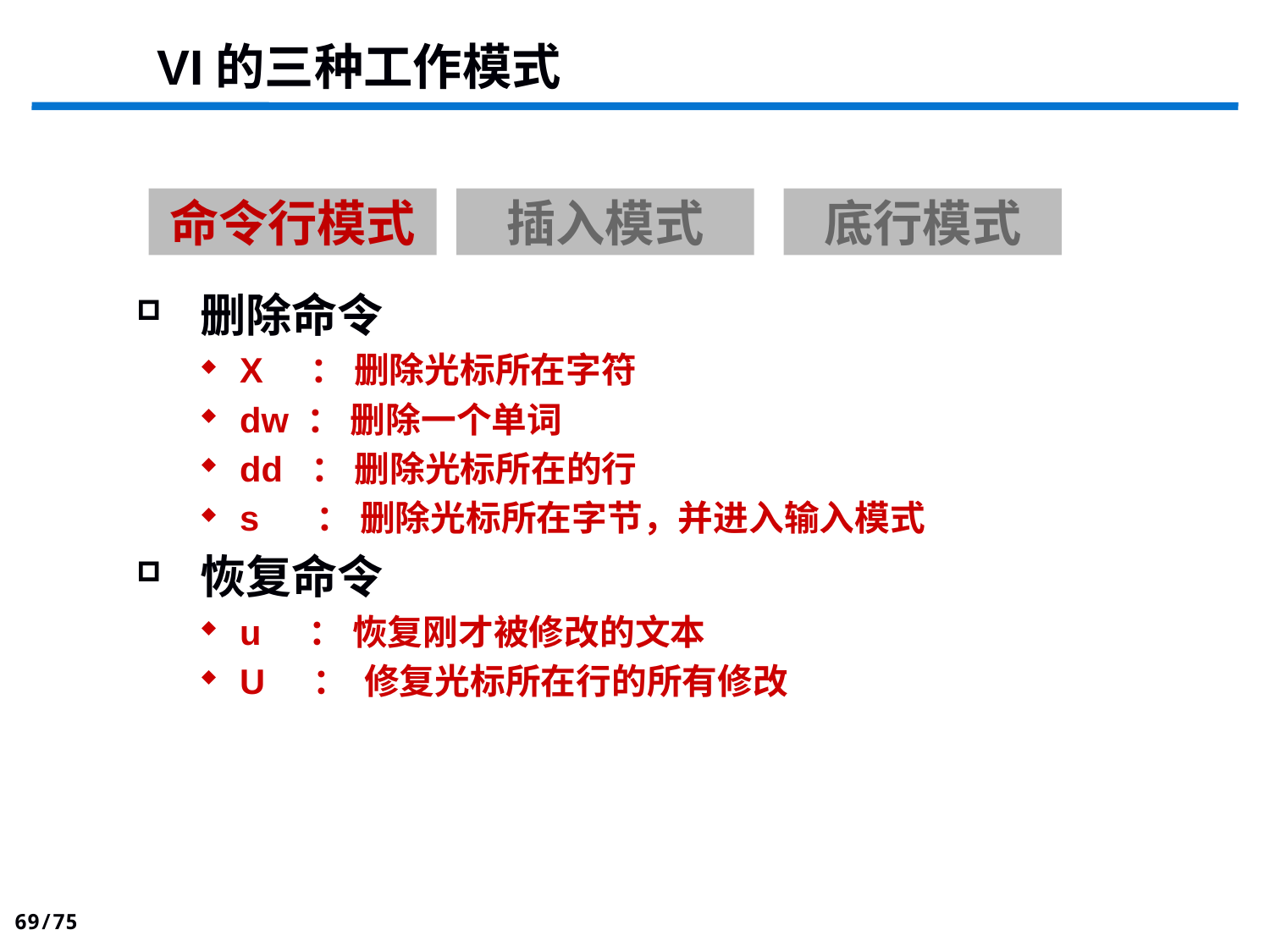

VI的三种工作模式
命令行模式
插入模式
底行模式
删除命令
X    ： 删除光标所在字符
dw ： 删除一个单词
dd  ： 删除光标所在的行
s     ： 删除光标所在字节，并进入输入模式
恢复命令
u    ： 恢复刚才被修改的文本
U    ：  修复光标所在行的所有修改